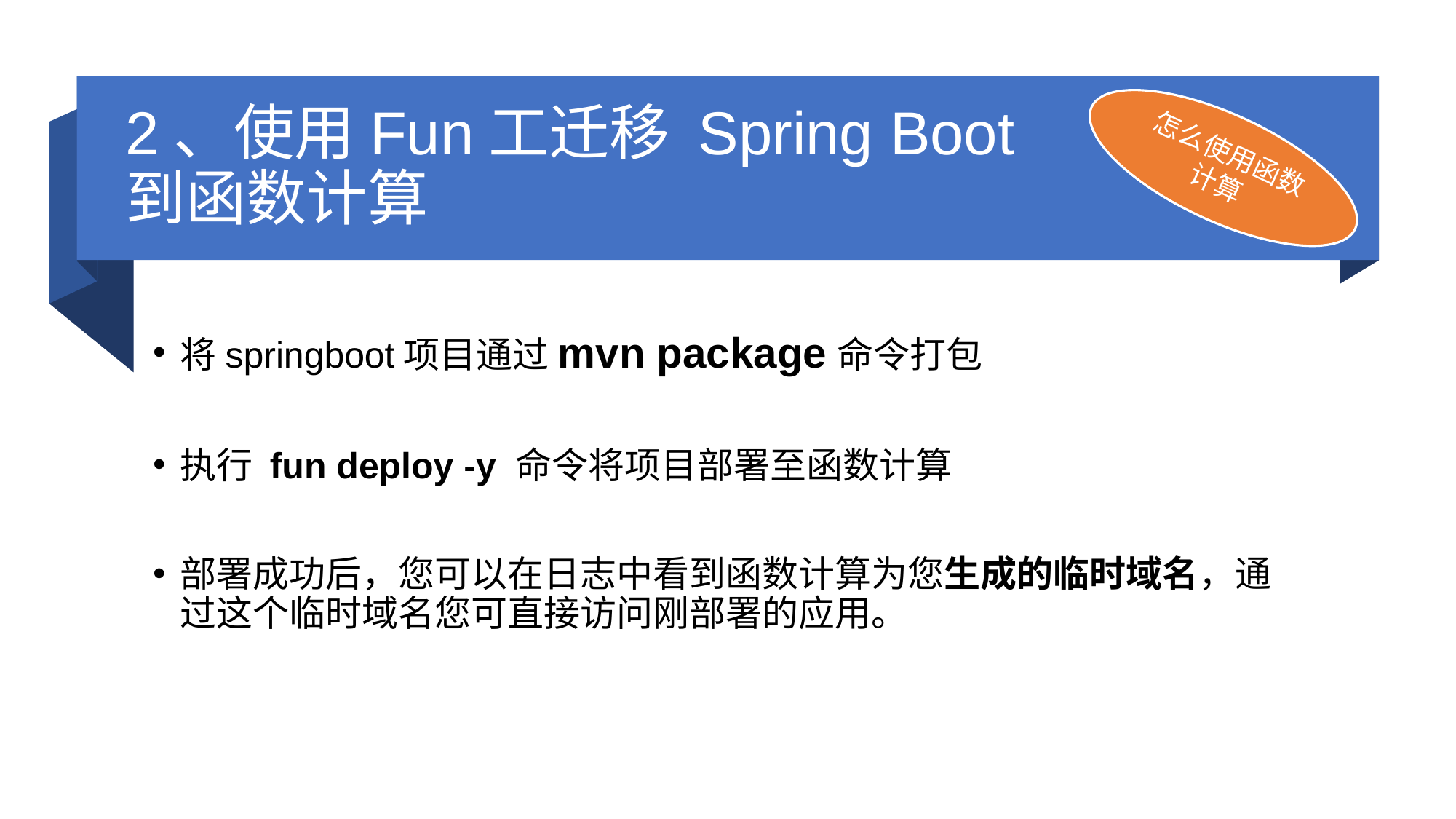

# 2、使用Fun工迁移 Spring Boot 到函数计算

怎么使用函数计算

将springboot项目通过mvn package命令打包

执行 fun deploy -y 命令将项目部署至函数计算

部署成功后，您可以在日志中看到函数计算为您生成的临时域名，通过这个临时域名您可直接访问刚部署的应用。